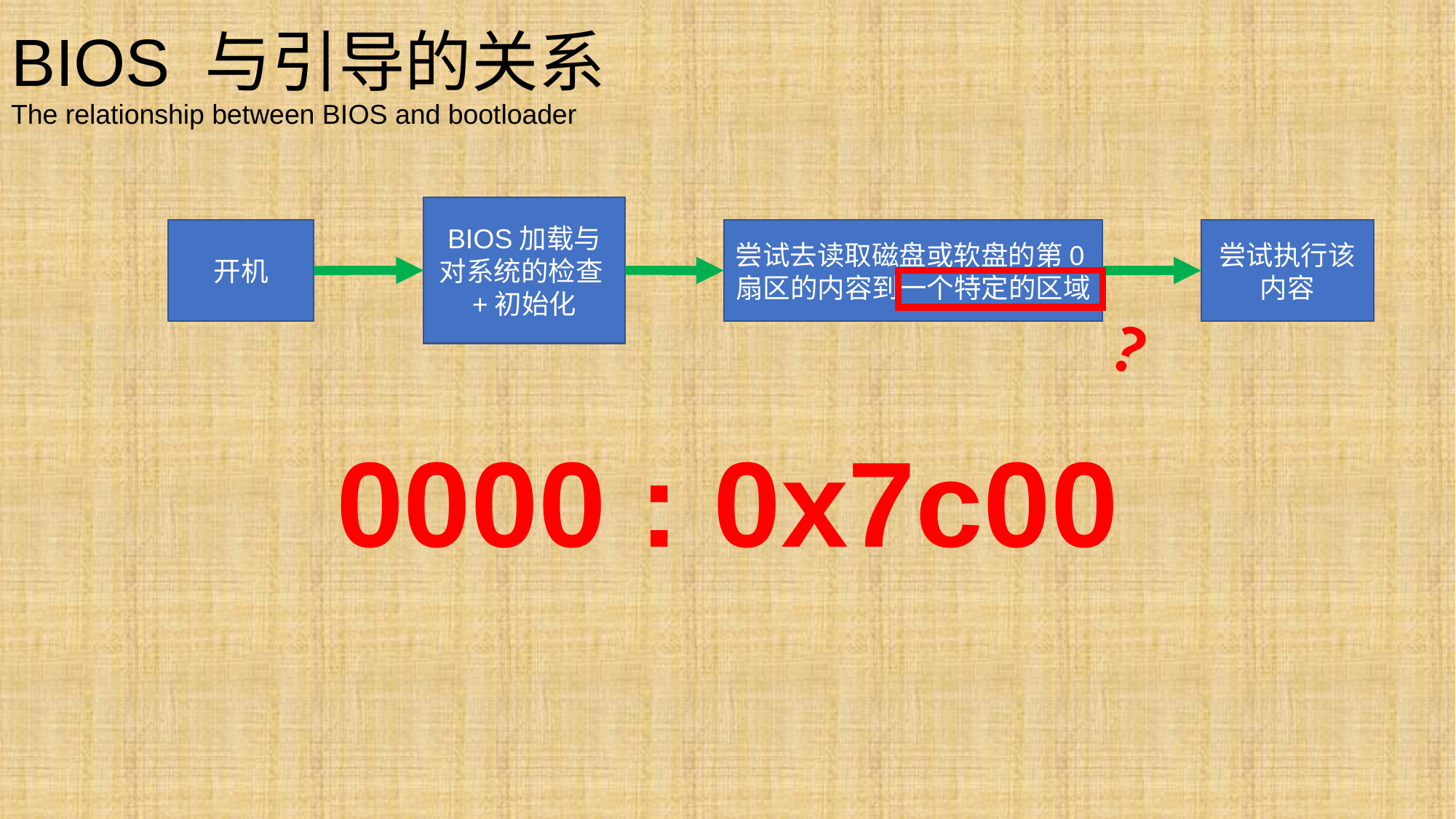

# BIOS 与引导的关系 The relationship between BIOS and bootloader
BIOS加载与对系统的检查+初始化
开机
尝试去读取磁盘或软盘的第0扇区的内容到一个特定的区域
尝试执行该内容

？
0000 : 0x7c00